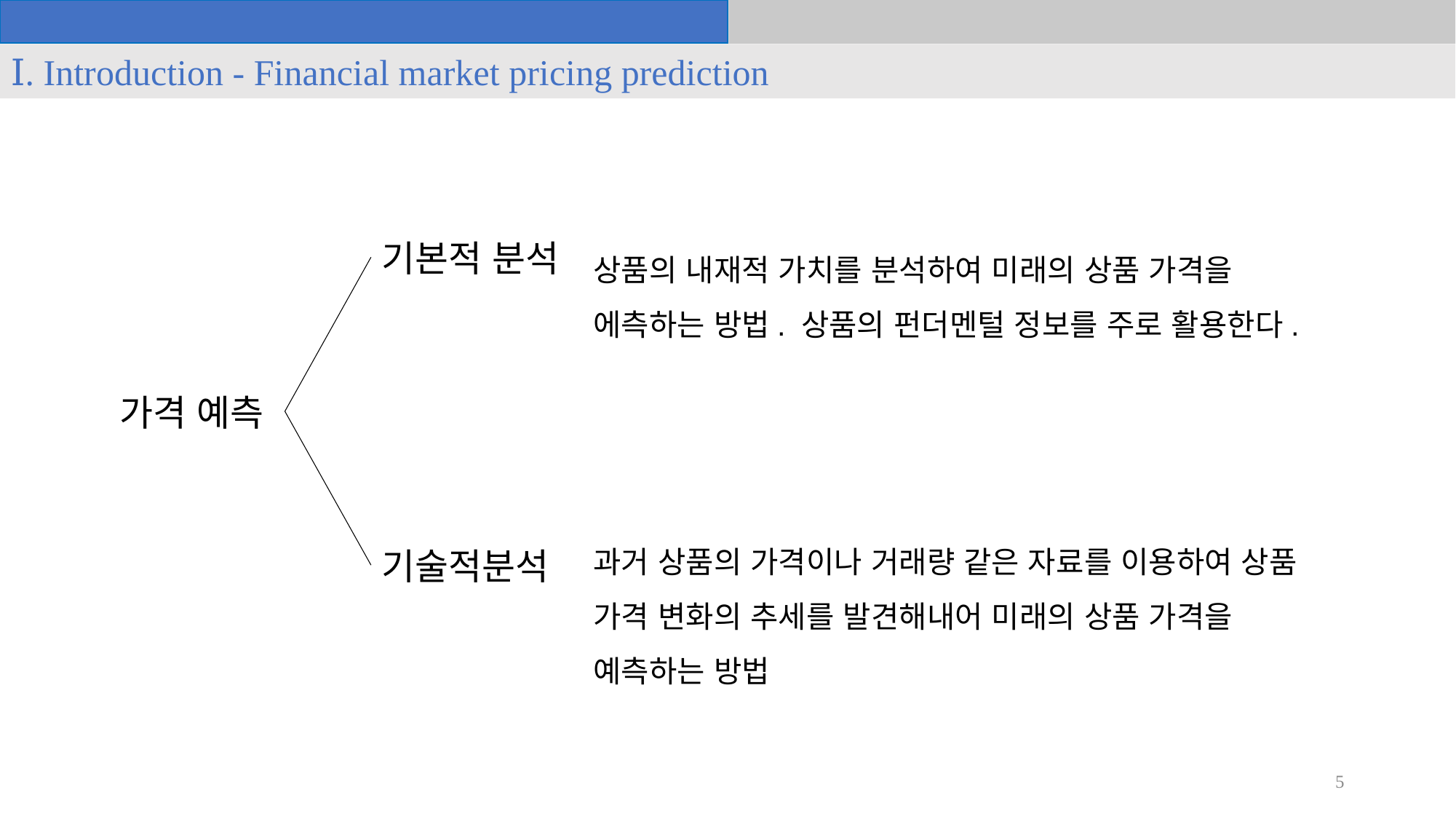

Ⅰ. Introduction - Financial market pricing prediction
상품의 내재적 가치를 분석하여 미래의 상품 가격을 에측하는 방법. 상품의 펀더멘털 정보를 주로 활용한다.
기본적 분석
가격 예측
과거 상품의 가격이나 거래량 같은 자료를 이용하여 상품 가격 변화의 추세를 발견해내어 미래의 상품 가격을 예측하는 방법
기술적분석
5